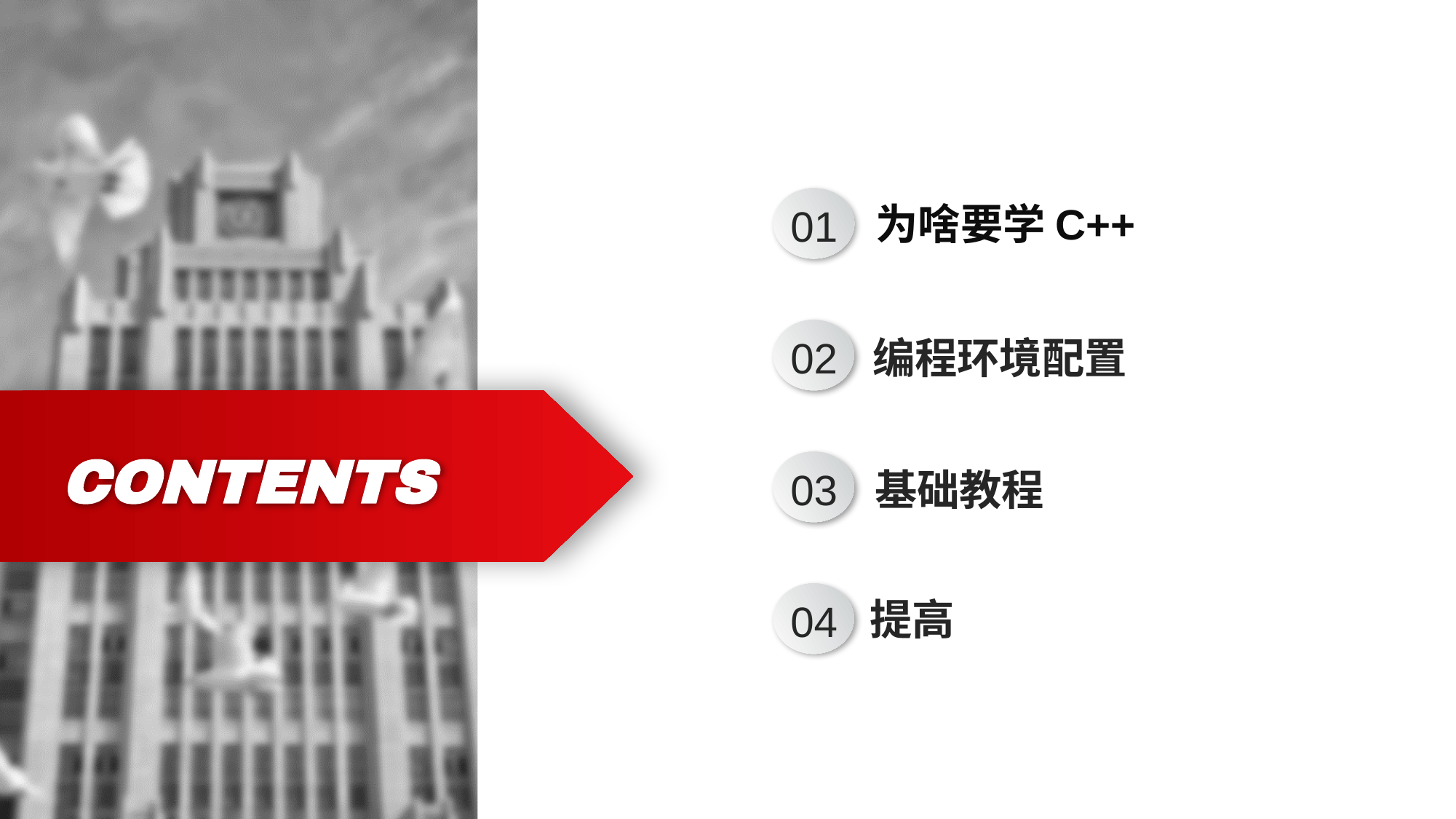

01
为啥要学C++

02
编程环境配置
CONTENTS

03
基础教程

04
提高